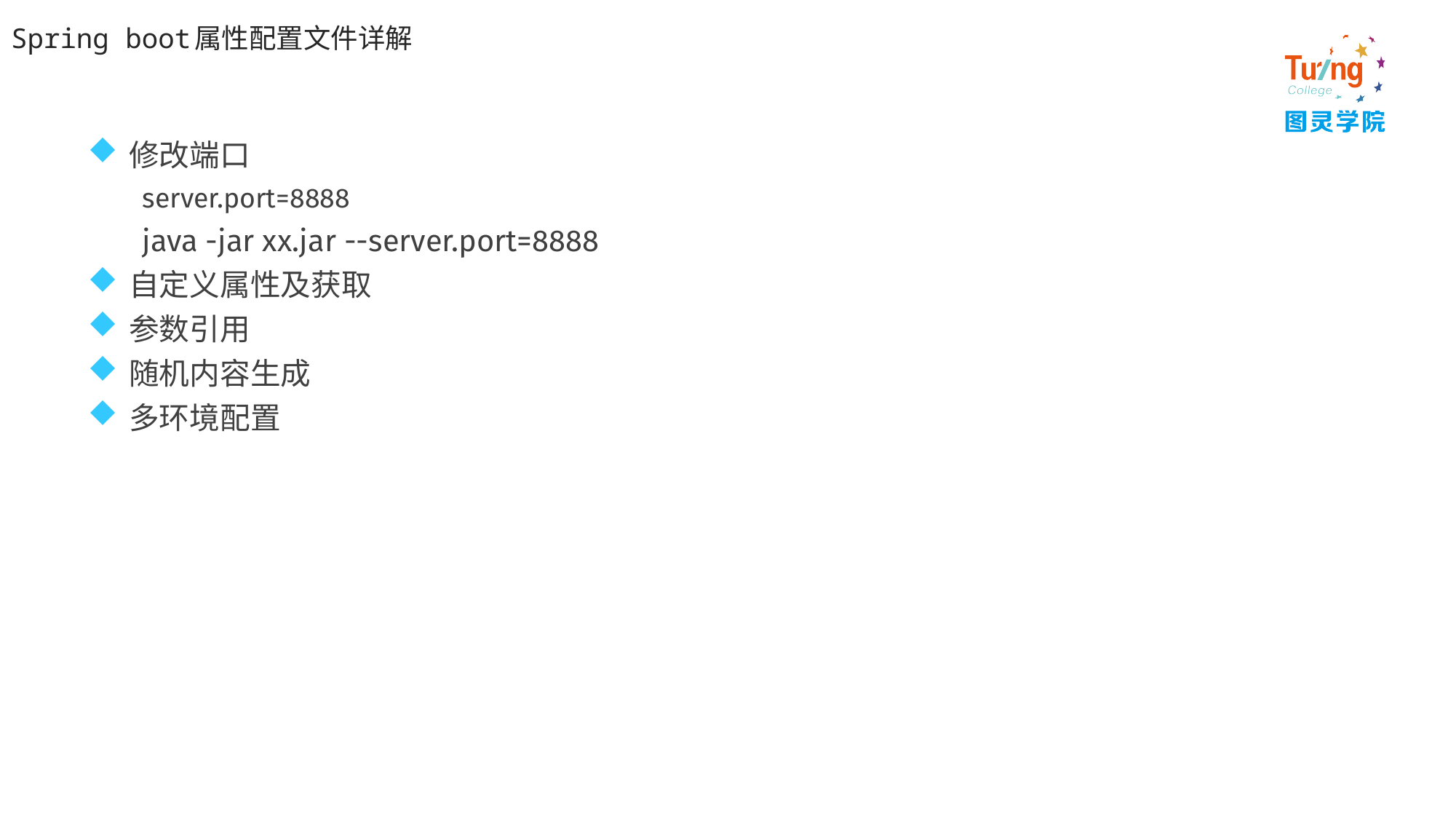

# Spring boot属性配置文件详解
修改端口
server.port=8888
java -jar xx.jar --server.port=8888
自定义属性及获取
参数引用
随机内容生成
多环境配置